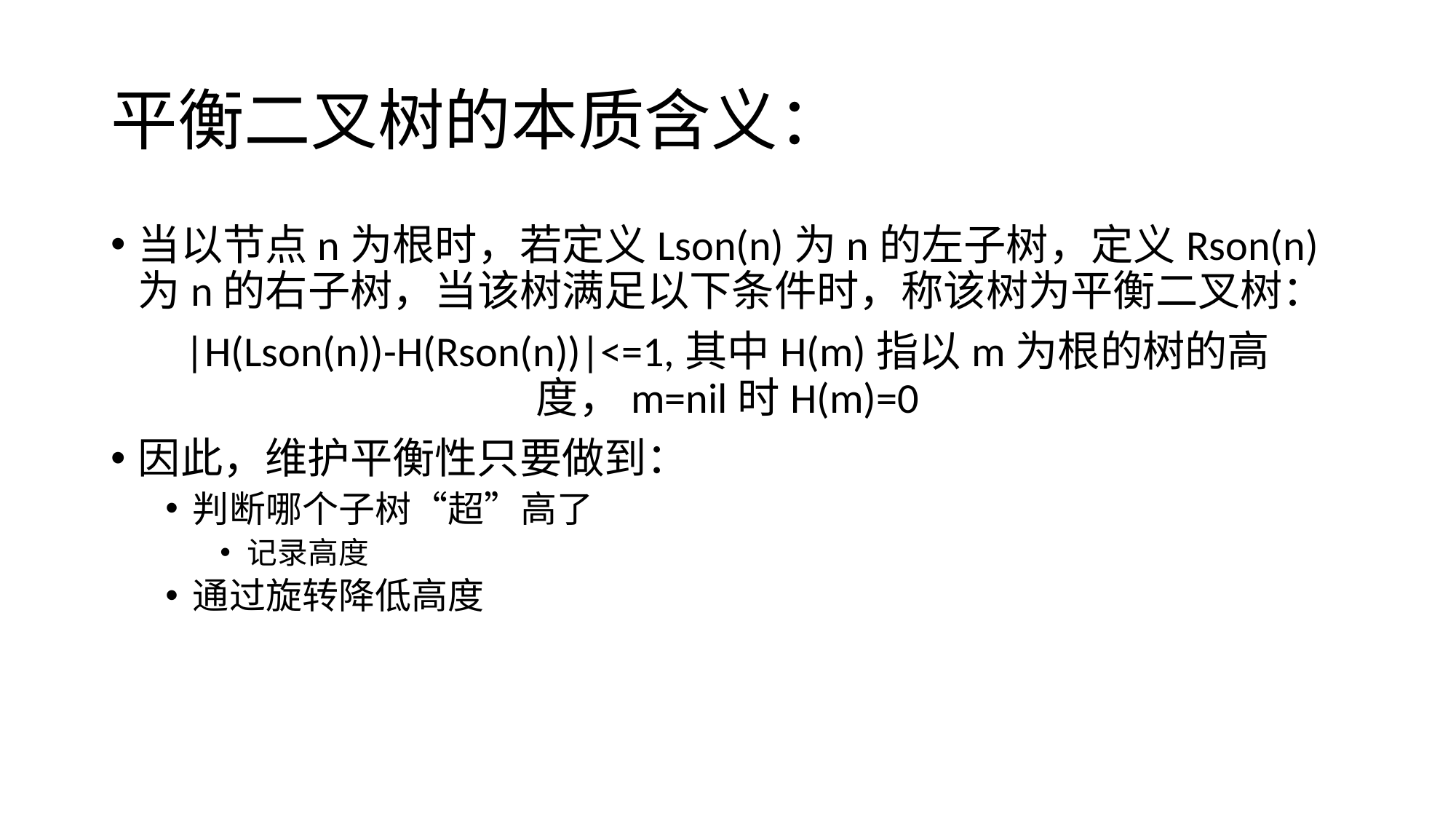

# 平衡二叉树的本质含义：
当以节点n为根时，若定义Lson(n)为n的左子树，定义Rson(n)为n的右子树，当该树满足以下条件时，称该树为平衡二叉树：
|H(Lson(n))-H(Rson(n))|<=1,其中H(m)指以m为根的树的高度，m=nil时H(m)=0
因此，维护平衡性只要做到：
判断哪个子树“超”高了
记录高度
通过旋转降低高度